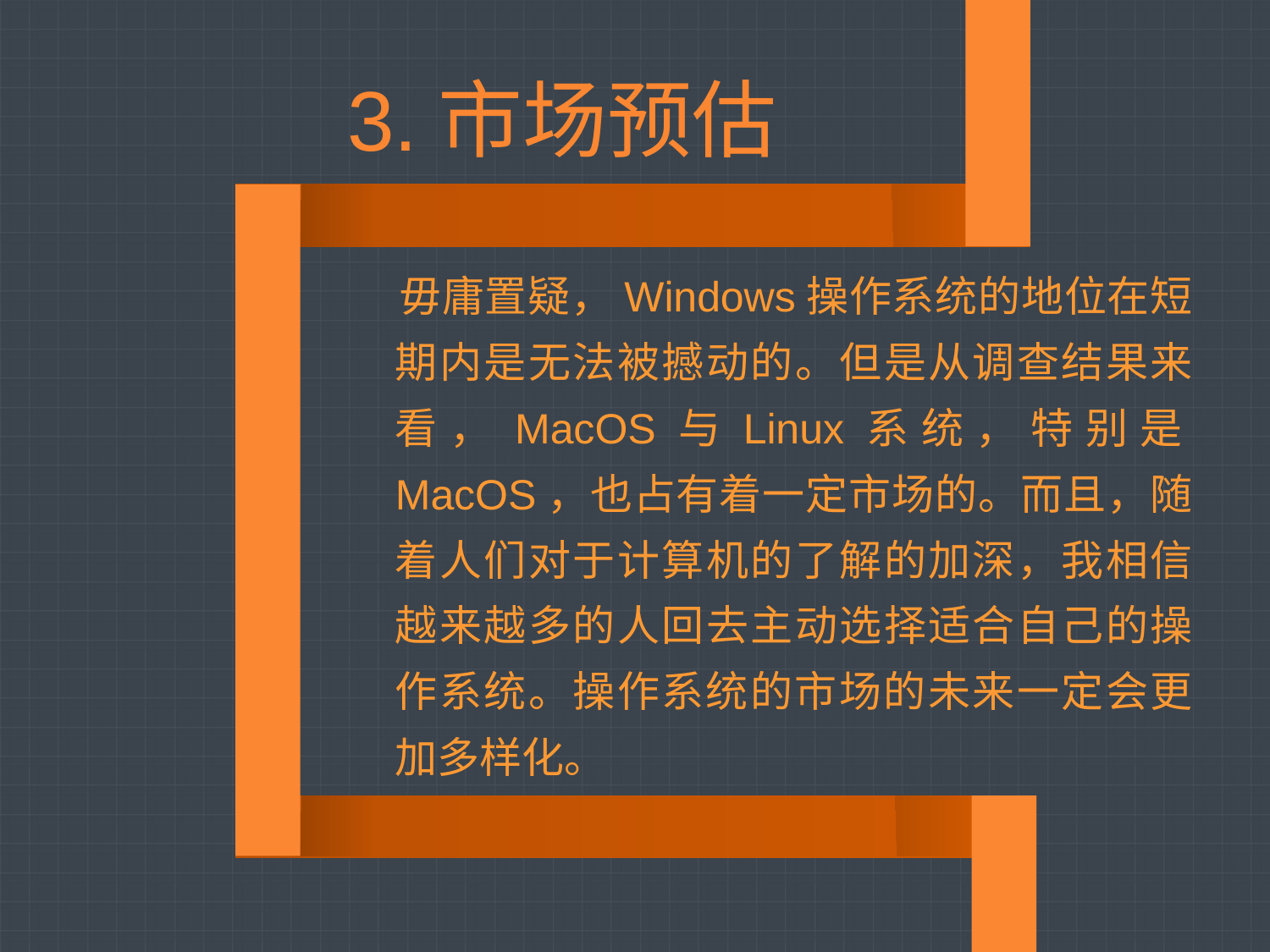

3.市场预估

    毋庸置疑，Windows操作系统的地位在短期内是无法被撼动的。但是从调查结果来看，MacOS与Linux系统，特别是MacOS，也占有着一定市场的。而且，随着人们对于计算机的了解的加深，我相信越来越多的人回去主动选择适合自己的操作系统。操作系统的市场的未来一定会更加多样化。